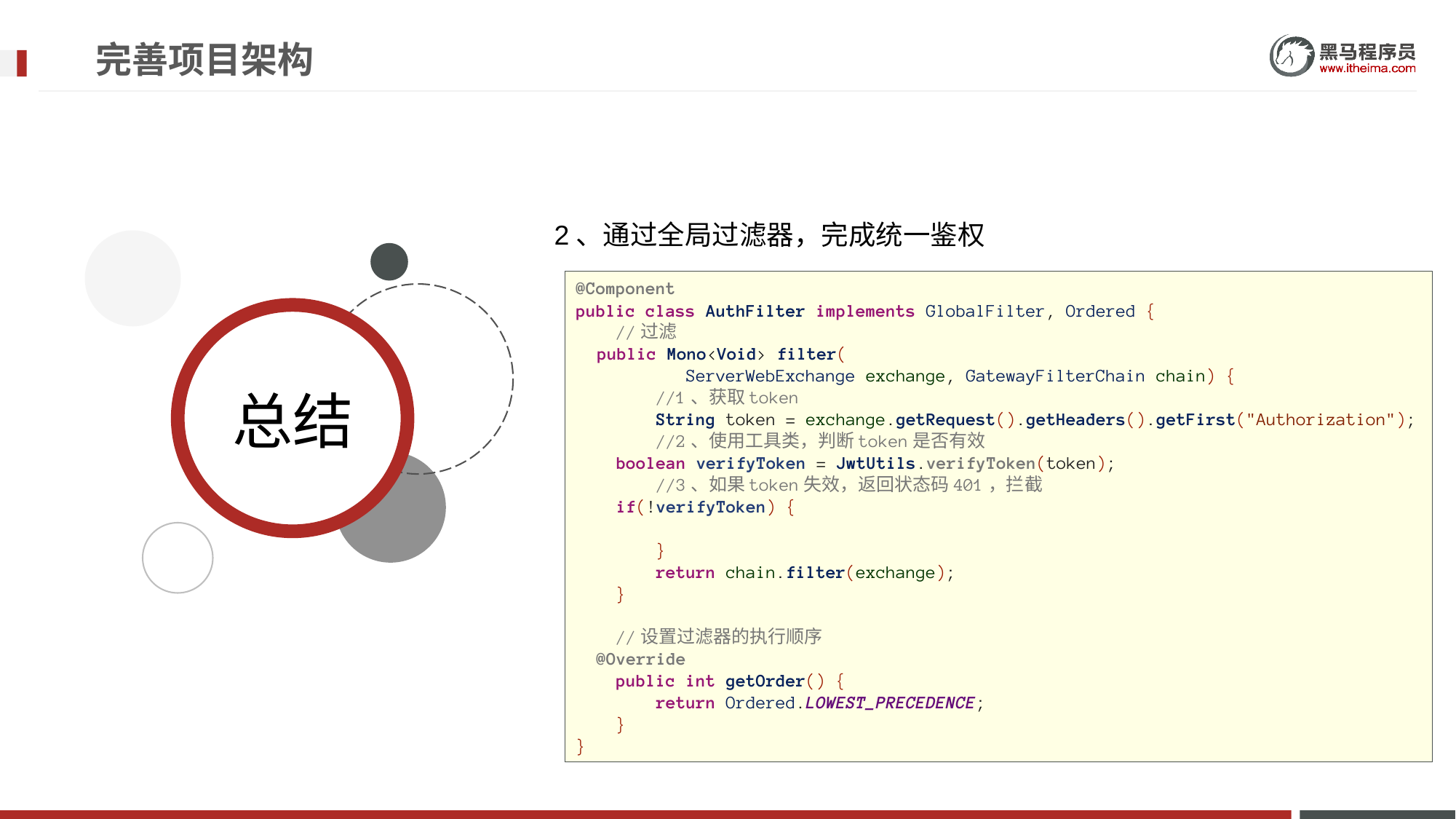

# 完善项目架构
2、通过全局过滤器，完成统一鉴权
@Component
public class AuthFilter implements GlobalFilter, Ordered {
    //过滤
    public Mono<Void> filter(
           ServerWebExchange exchange, GatewayFilterChain chain) {
        //1、获取token
        String token = exchange.getRequest().getHeaders().getFirst("Authorization");
        //2、使用工具类，判断token是否有效
         boolean verifyToken = JwtUtils.verifyToken(token);
        //3、如果token失效，返回状态码401，拦截
         if(!verifyToken) {
        }
        return chain.filter(exchange);
    }
    //设置过滤器的执行顺序
    @Override
    public int getOrder() {
        return Ordered.LOWEST_PRECEDENCE;
    }
}